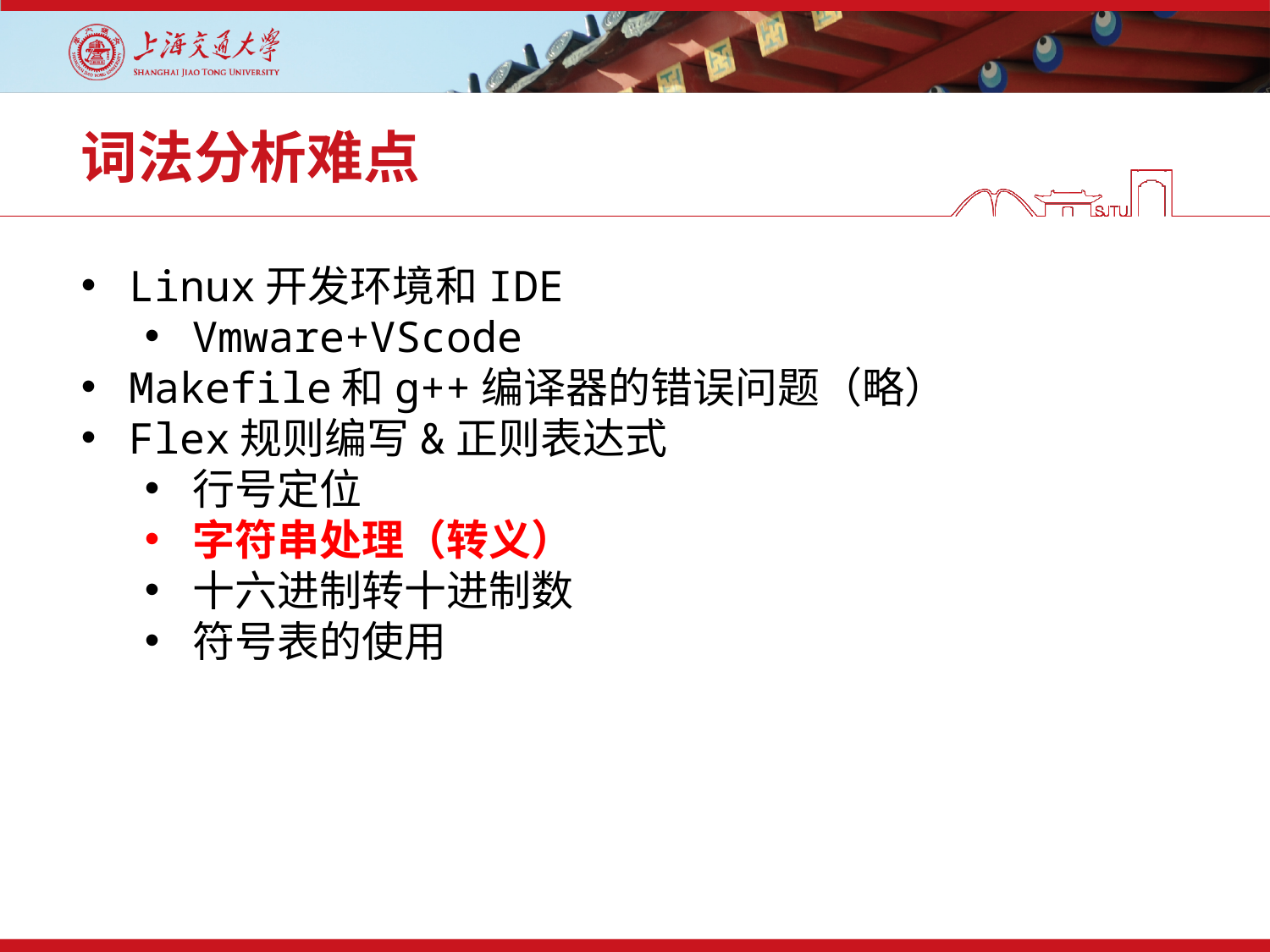

# 词法分析难点
Linux开发环境和IDE
Vmware+VScode
Makefile和g++编译器的错误问题（略）
Flex规则编写&正则表达式
行号定位
字符串处理（转义）
十六进制转十进制数
符号表的使用